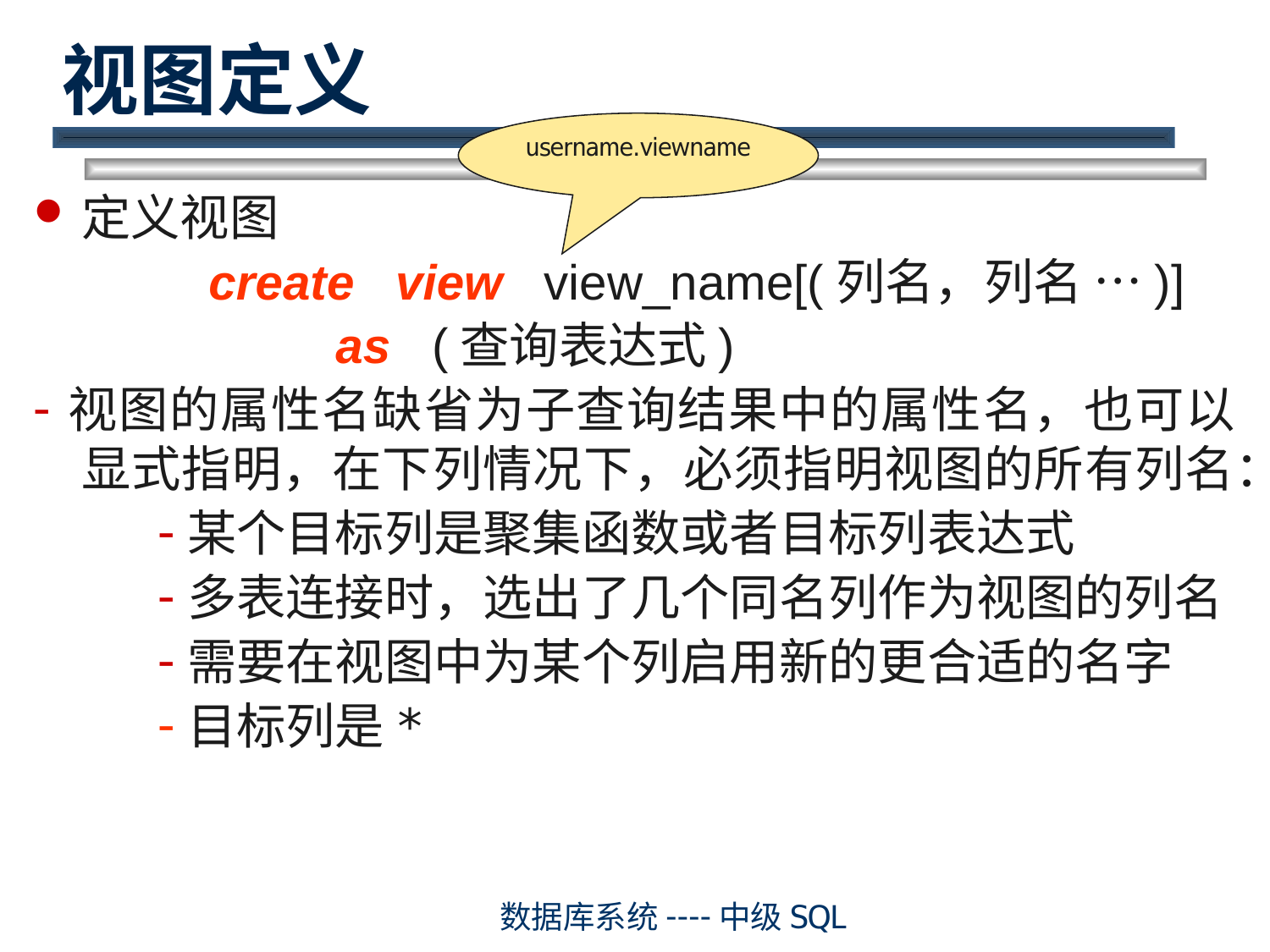

# 视图定义
username.viewname
定义视图
		create   view   view_name[(列名，列名 …)]
			as   (查询表达式)
-视图的属性名缺省为子查询结果中的属性名，也可以显式指明，在下列情况下，必须指明视图的所有列名：
        -某个目标列是聚集函数或者目标列表达式
        -多表连接时，选出了几个同名列作为视图的列名
        -需要在视图中为某个列启用新的更合适的名字
        -目标列是*
数据库系统----中级SQL